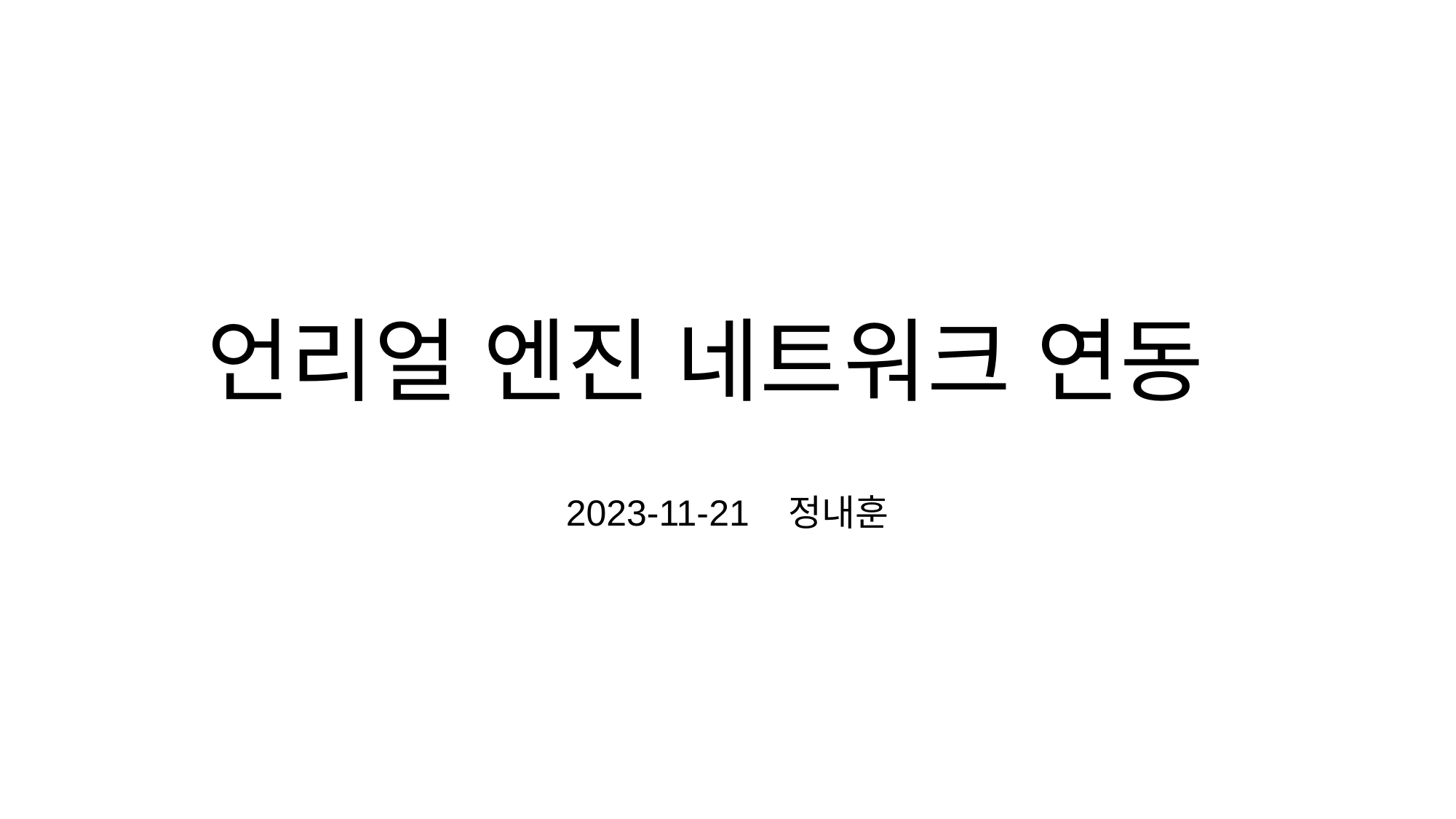

# 언리얼 엔진 네트워크 연동

2023-11-21   정내훈